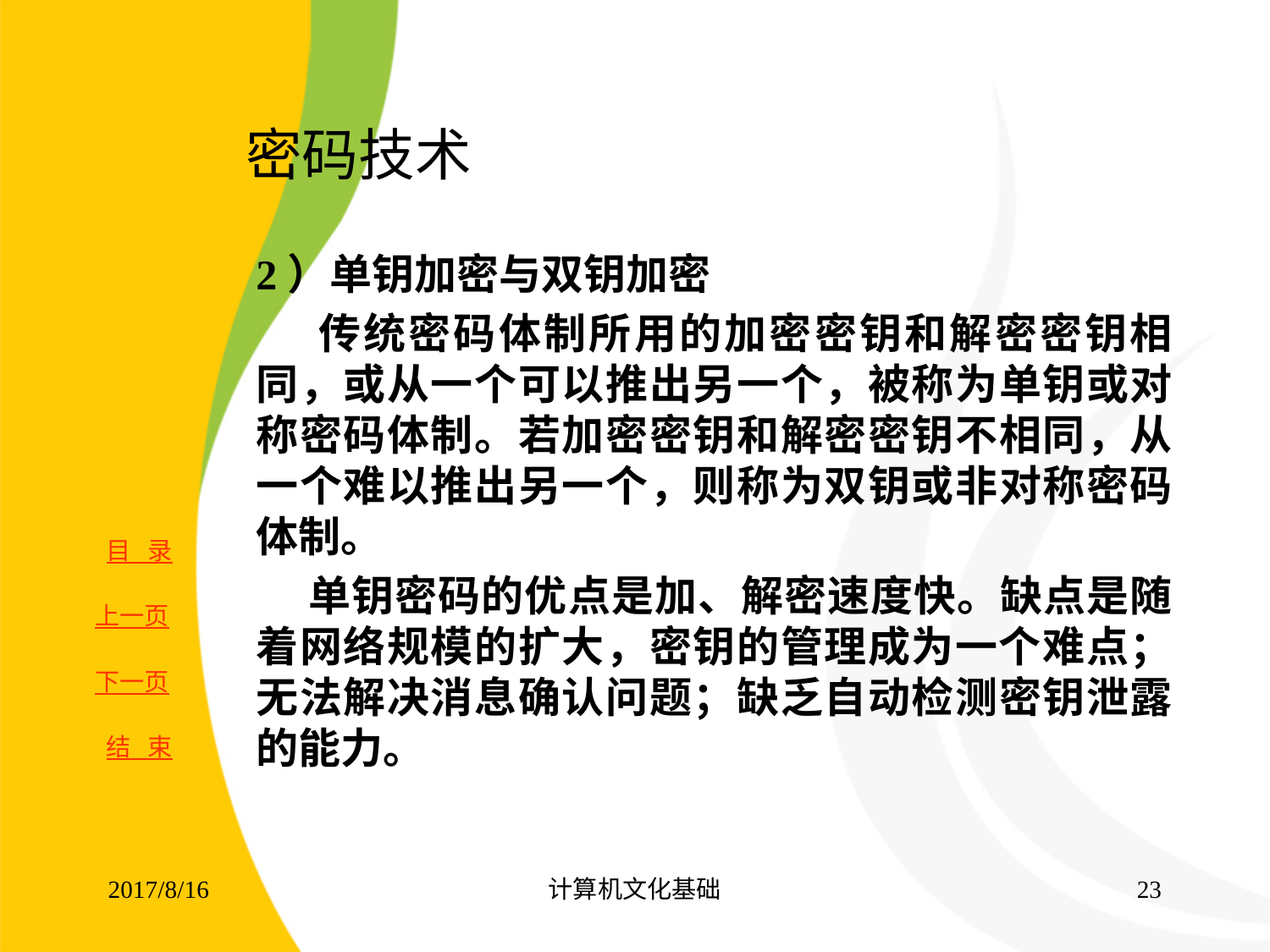

# 密码技术
2）单钥加密与双钥加密
    传统密码体制所用的加密密钥和解密密钥相同，或从一个可以推出另一个，被称为单钥或对称密码体制。若加密密钥和解密密钥不相同，从一个难以推出另一个，则称为双钥或非对称密码体制。
    单钥密码的优点是加、解密速度快。缺点是随着网络规模的扩大，密钥的管理成为一个难点；无法解决消息确认问题；缺乏自动检测密钥泄露的能力。
2017/8/16
计算机文化基础
23